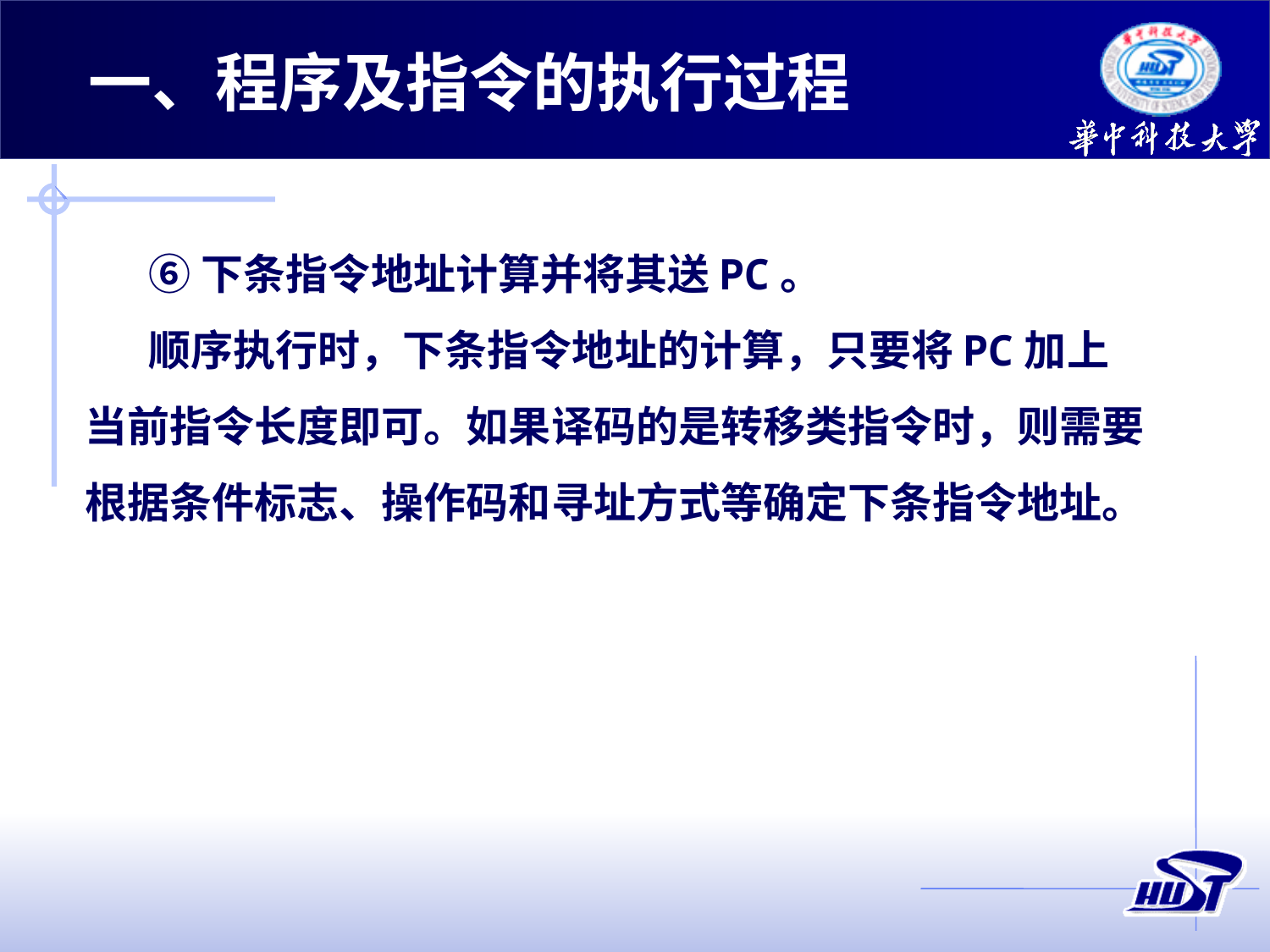

一、程序及指令的执行过程
⑥下条指令地址计算并将其送PC。
顺序执行时，下条指令地址的计算，只要将PC加上当前指令长度即可。如果译码的是转移类指令时，则需要根据条件标志、操作码和寻址方式等确定下条指令地址。